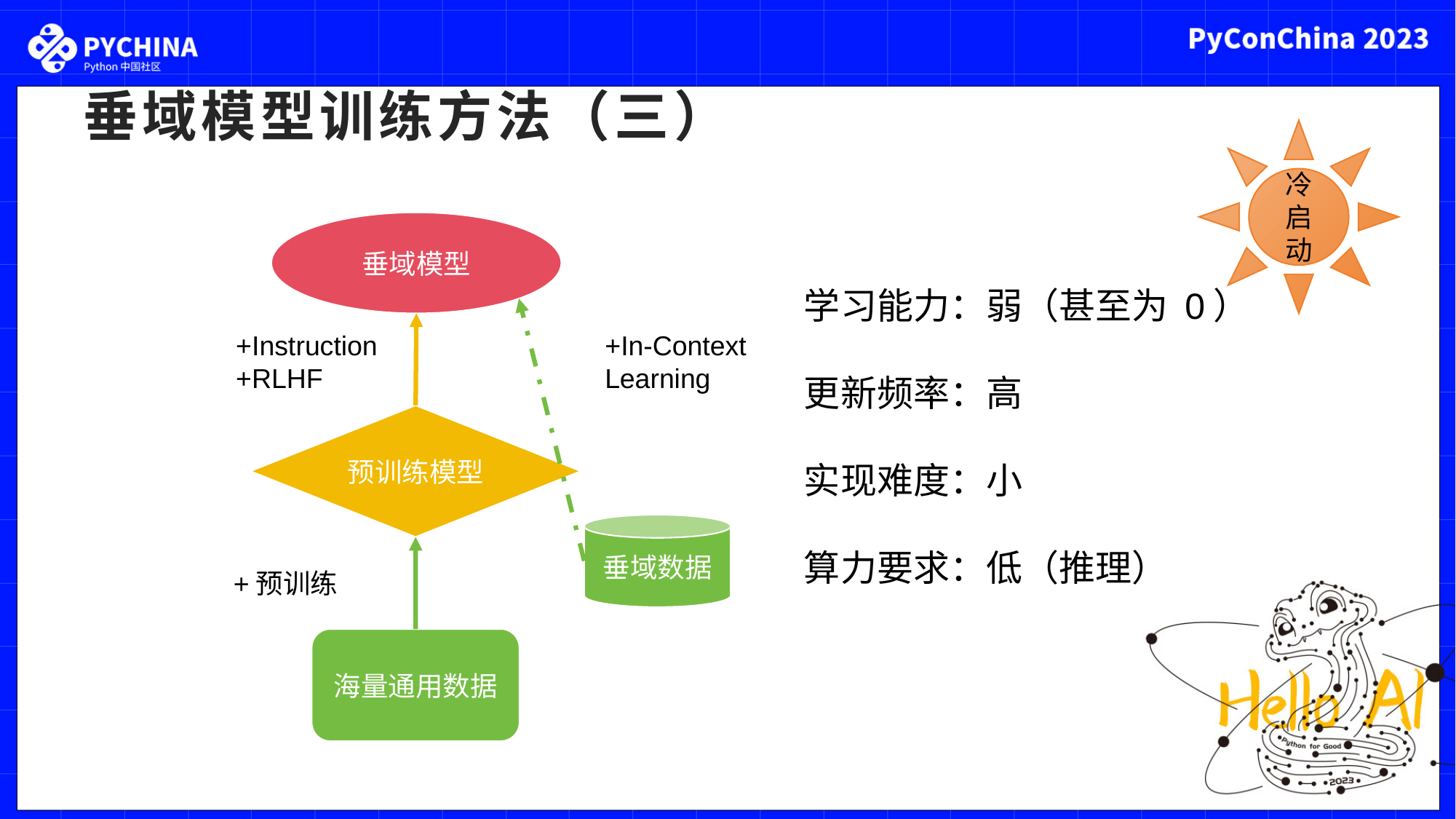

# 垂域模型训练方法（三）
冷启动
垂域模型
学习能力：弱（甚至为 0）
更新频率：高
实现难度：小
算力要求：低（推理）
+In-Context
Learning
+Instruction
+RLHF
预训练模型
垂域数据
+预训练
海量通用数据